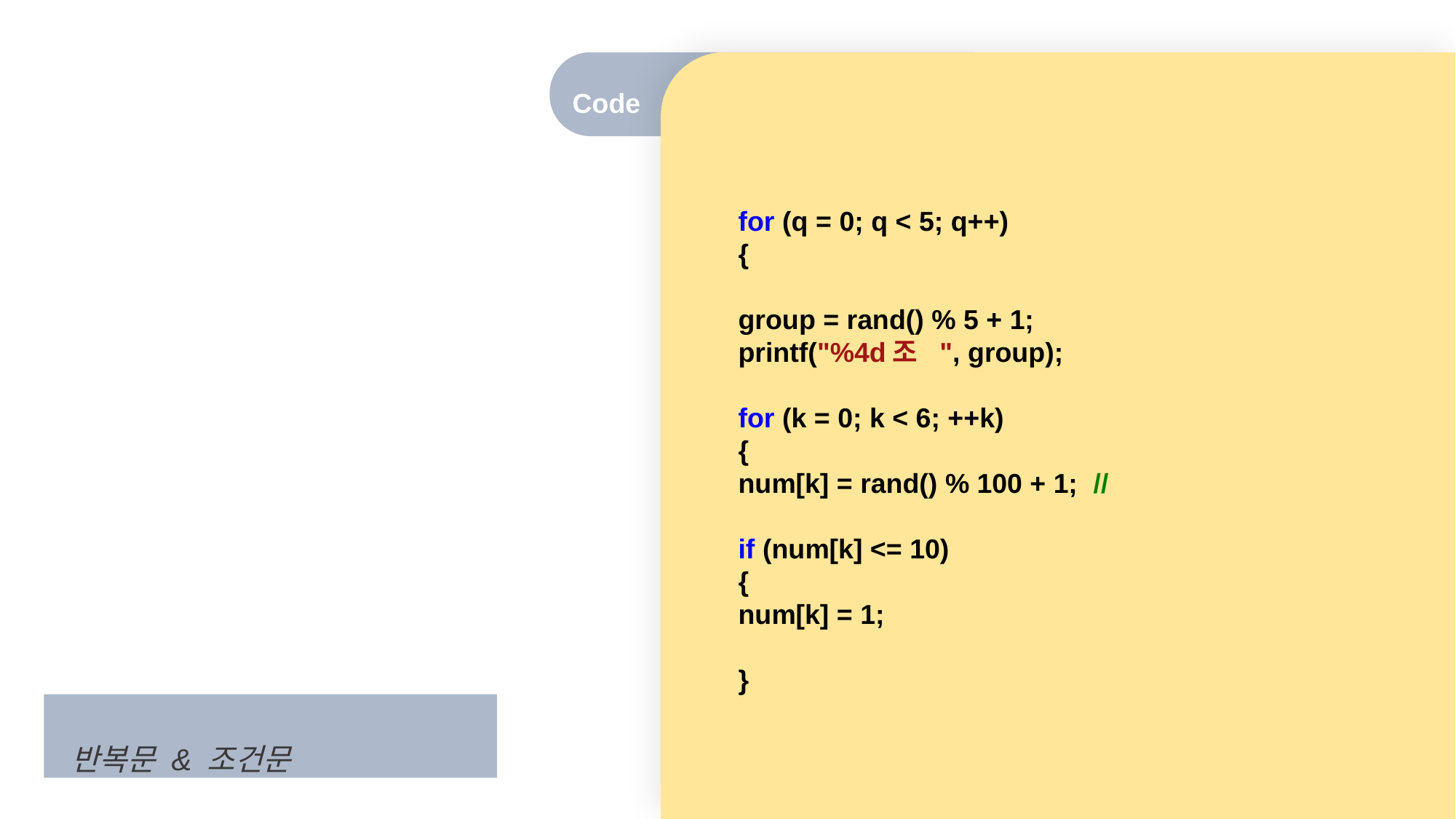

Code

for (q = 0; q < 5; q++)
{

group = rand() % 5 + 1;
printf("%4d조  ", group);

for (k = 0; k < 6; ++k)
{
num[k] = rand() % 100 + 1;  //

if (num[k] <= 10)
{
num[k] = 1;

}

반복문 & 조건문